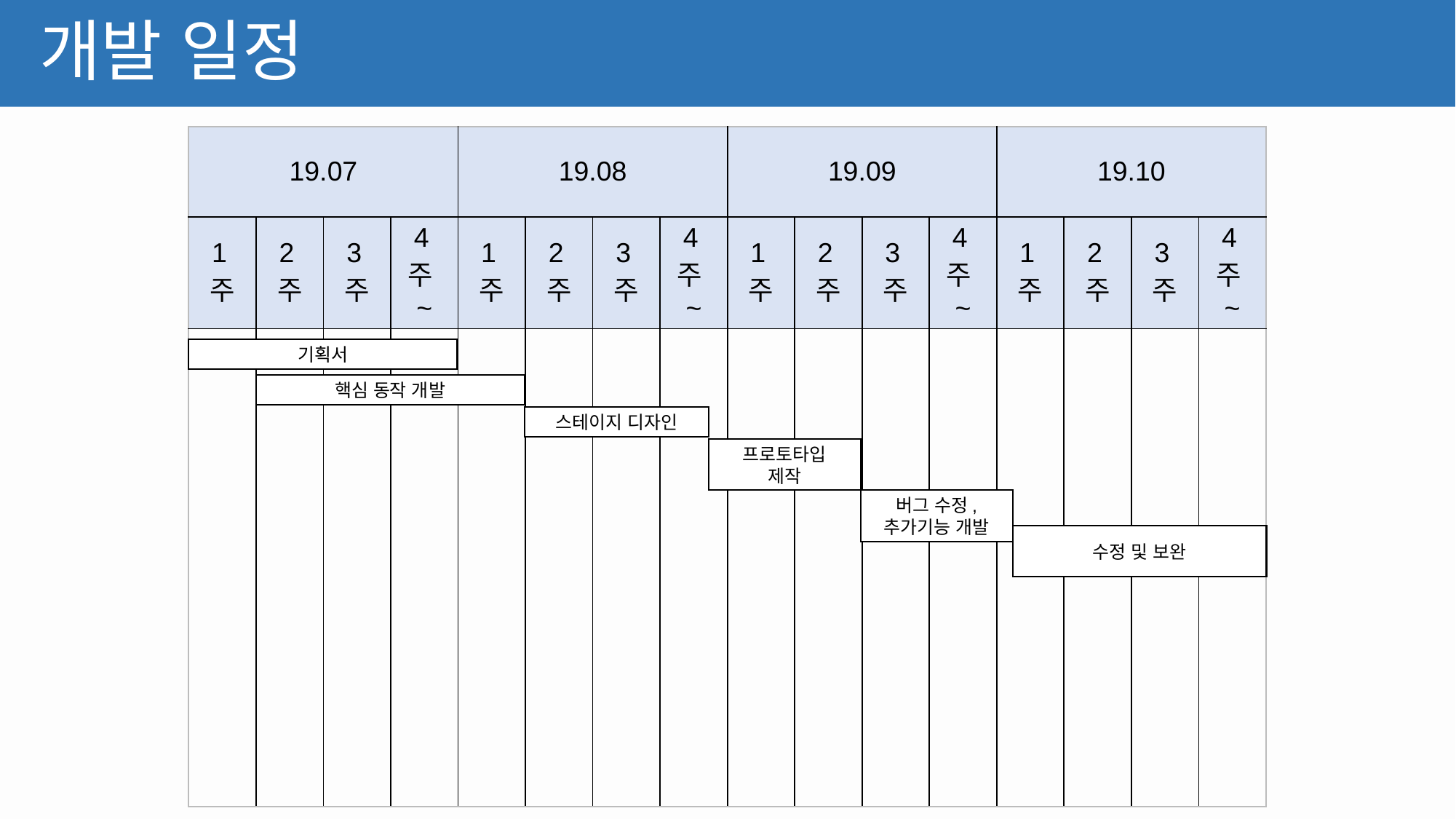

# 개발 일정
| 19.07 |  |  |  | 19.08 |  |  |  | 19.09 |  |  |  | 19.10 |  |  |  |
| --- | --- | --- | --- | --- | --- | --- | --- | --- | --- | --- | --- | --- | --- | --- | --- |
| 1주 | 2주 | 3주 | 4주~ | 1주 | 2주 | 3주 | 4주~ | 1주 | 2주 | 3주 | 4주~ | 1주 | 2주 | 3주 | 4주~ |
|  |  |  |  |  |  |  |  |  |  |  |  |  |  |  |  |
기획서
핵심 동작 개발
스테이지 디자인
프로토타입
제작
버그 수정,
추가기능 개발
수정 및 보완